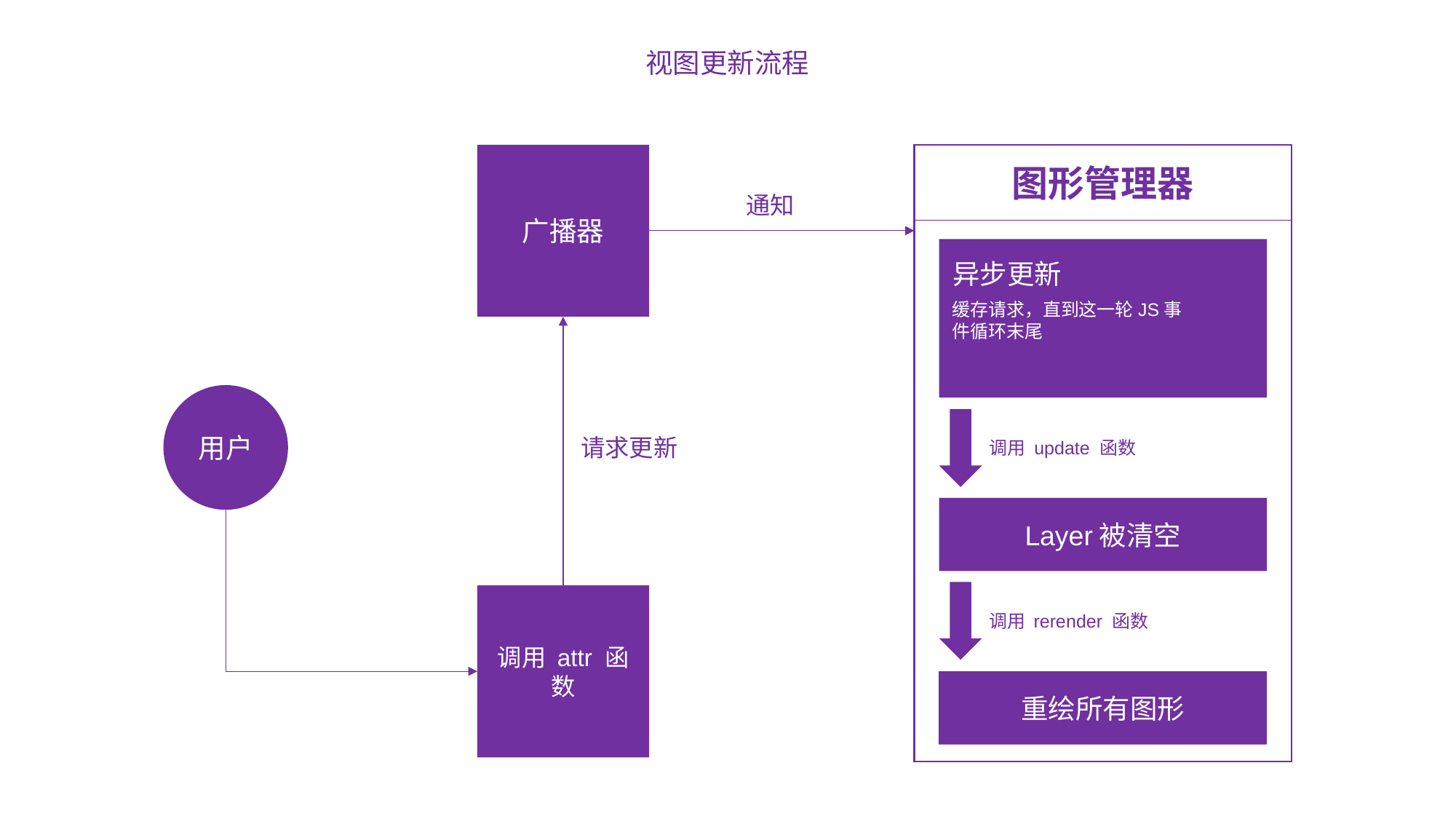

视图更新流程
广播器

图形管理器

异步更新
缓存请求，直到这一轮JS事件循环末尾

调用 update 函数
Layer被清空

调用 rerender 函数
重绘所有图形
通知
用户
请求更新
调用 attr 函数